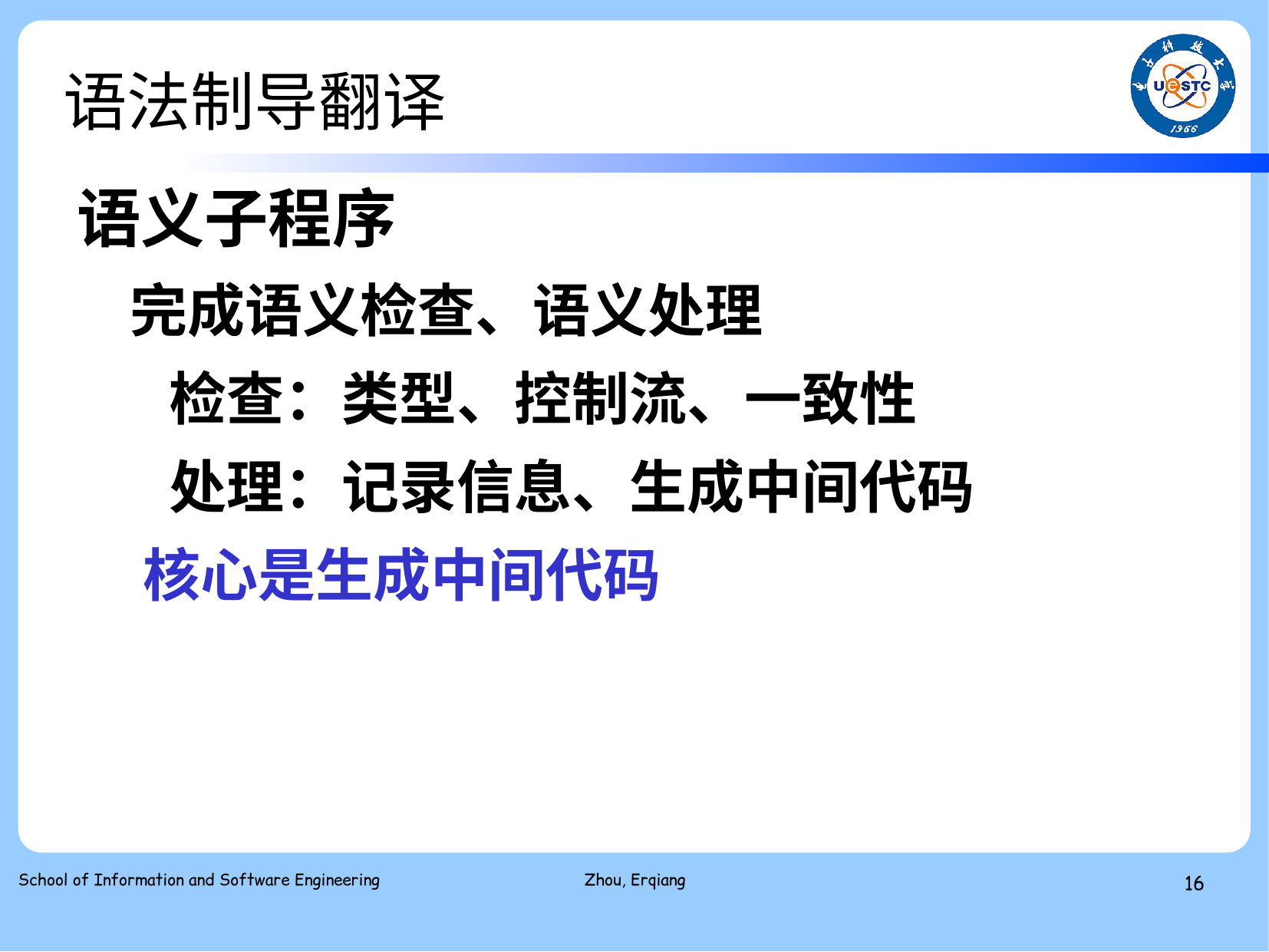

# 语法制导翻译
语义子程序
   完成语义检查、语义处理
      检查：类型、控制流、一致性
      处理：记录信息、生成中间代码
    核心是生成中间代码
School of Information and Software Engineering
Zhou, Erqiang
16